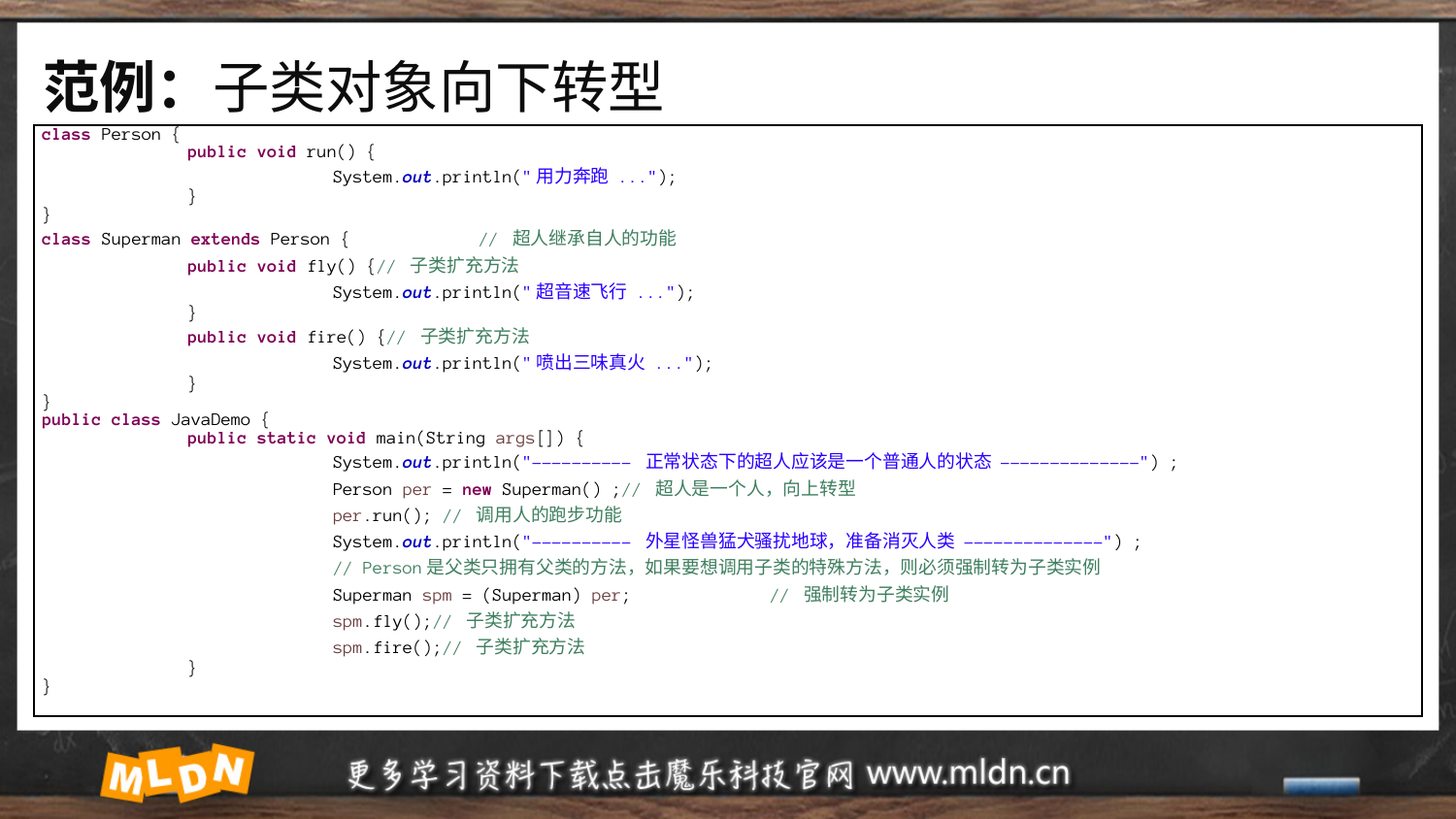

# 范例：子类对象向下转型
| class Person { public void run() { System.out.println("用力奔跑 ..."); } } class Superman extends Person { // 超人继承自人的功能 public void fly() {// 子类扩充方法 System.out.println("超音速飞行 ..."); } public void fire() {// 子类扩充方法 System.out.println("喷出三味真火 ..."); } } public class JavaDemo { public static void main(String args[]) { System.out.println("---------- 正常状态下的超人应该是一个普通人的状态 --------------") ; Person per = new Superman() ;// 超人是一个人，向上转型 per.run(); // 调用人的跑步功能 System.out.println("---------- 外星怪兽猛犬骚扰地球，准备消灭人类 --------------") ; // Person是父类只拥有父类的方法，如果要想调用子类的特殊方法，则必须强制转为子类实例 Superman spm = (Superman) per; // 强制转为子类实例 spm.fly();// 子类扩充方法 spm.fire();// 子类扩充方法 } } |
| --- |